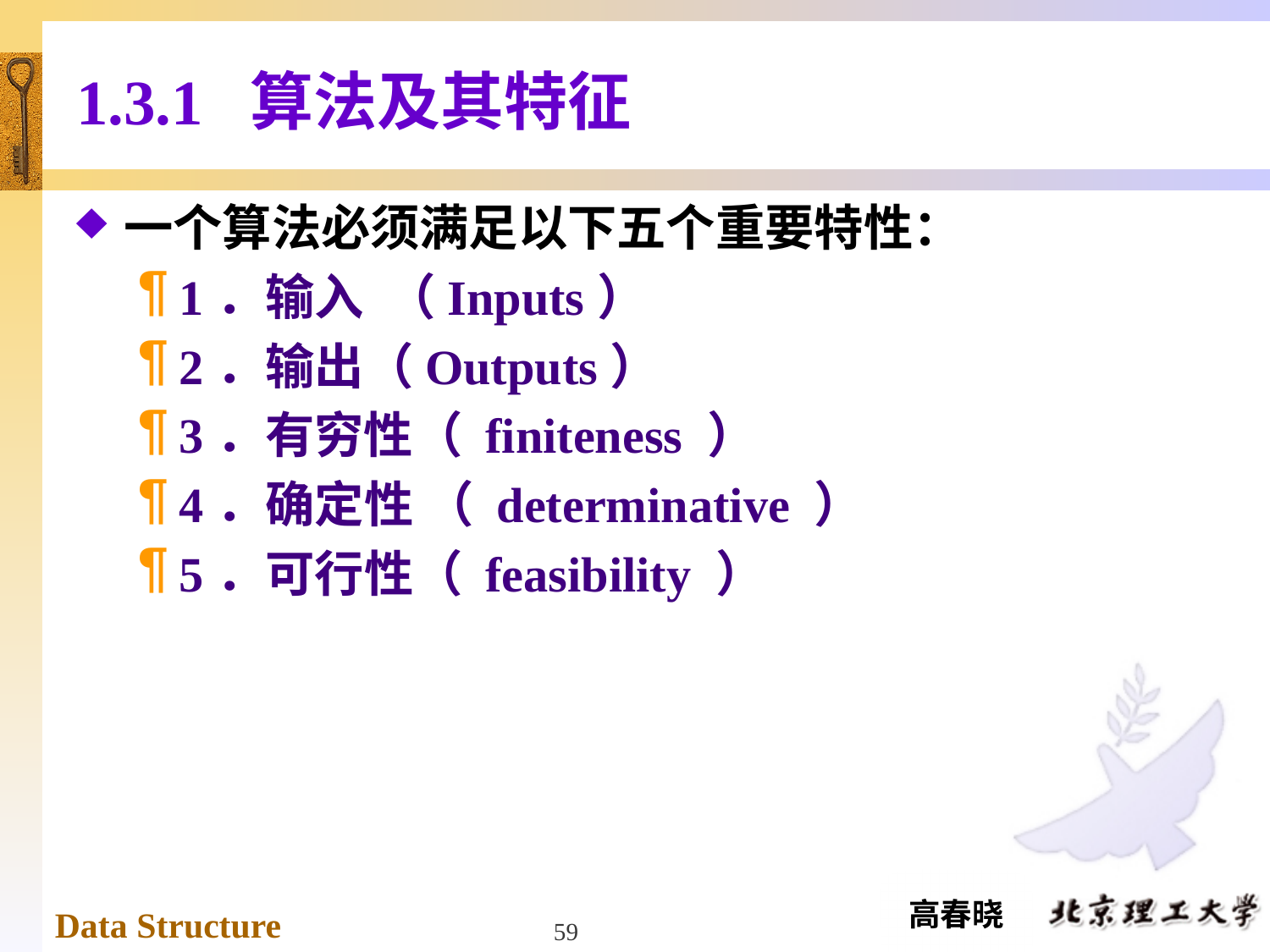

# 1.3.1  算法及其特征
一个算法必须满足以下五个重要特性：
1．输入  （Inputs）
2．输出（Outputs）
3．有穷性（ finiteness ）
4．确定性 （ determinative ）
5．可行性（ feasibility ）
59